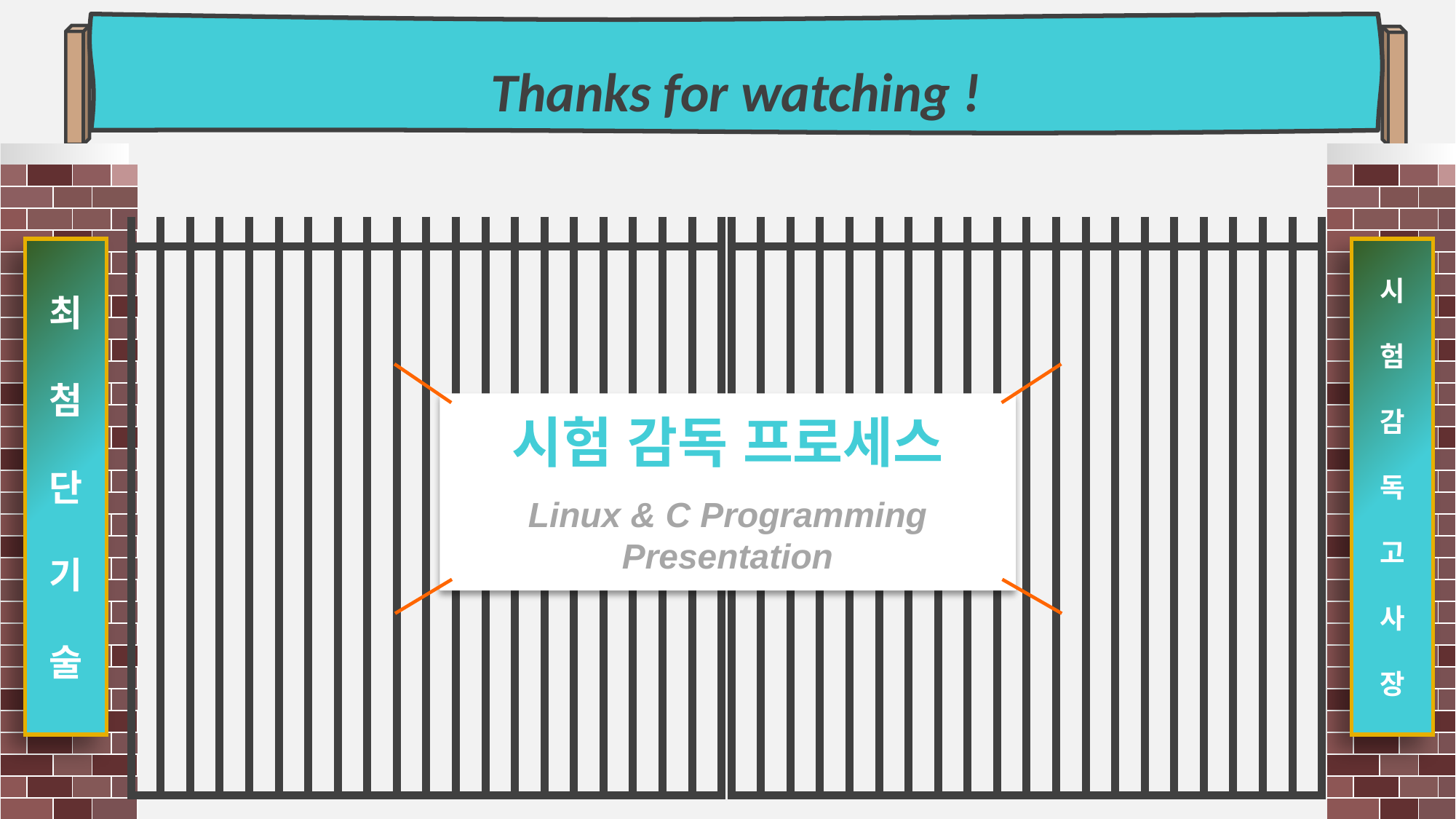

Thanks for watching !

|  |  |  |  |  |  |
| --- | --- | --- | --- | --- | --- |
|  |  |  |  |  |  |
|  |  |  |  |  |  |
|  |  |  |  |  |  |
|  |  |  |  |  |  |
|  |  |  |  |  |  |
|  |  |  |  |  |  |
|  |  |  |  |  |  |
|  |  |  |  |  |  |
|  |  |  |  |  |  |
|  |  |  |  |  |  |
|  |  |  |  |  |  |
|  |  |  |  |  |  |
|  |  |  |  |  |  |
|  |  |  |  |  |  |
|  |  |  |  |  |  |
|  |  |  |  |  |  |
|  |  |  |  |  |  |
|  |  |  |  |  |  |
|  |  |  |  |  |  |
|  |  |  |  |  |  |
|  |  |  |  |  |  |
|  |  |  |  |  |  |
|  |  |  |  |  |  |
|  |  |  |  |  |  |
|  |  |  |  |  |  |
|  |  |  |  |  |  |
|  |  |  |  |  |  |
|  |  |  |  |  |  |
|  |  |  |  |  |  |
|  |  |  |  |  |  |
| --- | --- | --- | --- | --- | --- |
|  |  |  |  |  |  |
|  |  |  |  |  |  |
|  |  |  |  |  |  |
|  |  |  |  |  |  |
|  |  |  |  |  |  |
|  |  |  |  |  |  |
|  |  |  |  |  |  |
|  |  |  |  |  |  |
|  |  |  |  |  |  |
|  |  |  |  |  |  |
|  |  |  |  |  |  |
|  |  |  |  |  |  |
|  |  |  |  |  |  |
|  |  |  |  |  |  |
|  |  |  |  |  |  |
|  |  |  |  |  |  |
|  |  |  |  |  |  |
|  |  |  |  |  |  |
|  |  |  |  |  |  |
|  |  |  |  |  |  |
|  |  |  |  |  |  |
|  |  |  |  |  |  |
|  |  |  |  |  |  |
|  |  |  |  |  |  |
|  |  |  |  |  |  |
|  |  |  |  |  |  |
|  |  |  |  |  |  |
|  |  |  |  |  |  |
|  |  |  |  |  |  |
|  |  |  |  |  |  |  |  |  |  |  |  |  |  |  |  |  |  |  |  |
| --- | --- | --- | --- | --- | --- | --- | --- | --- | --- | --- | --- | --- | --- | --- | --- | --- | --- | --- | --- |
|  |  |  |  |  |  |  |  |  |  |  |  |  |  |  |  |  |  |  |  |
|  |  |  |  |  |  |  |  |  |  |  |  |  |  |  |  |  |  |  |  |
| --- | --- | --- | --- | --- | --- | --- | --- | --- | --- | --- | --- | --- | --- | --- | --- | --- | --- | --- | --- |
|  |  |  |  |  |  |  |  |  |  |  |  |  |  |  |  |  |  |  |  |
시

험

감

독

고

사

장
최

첨

단

기

술

시험 감독 프로세스

Linux & C Programming
Presentation